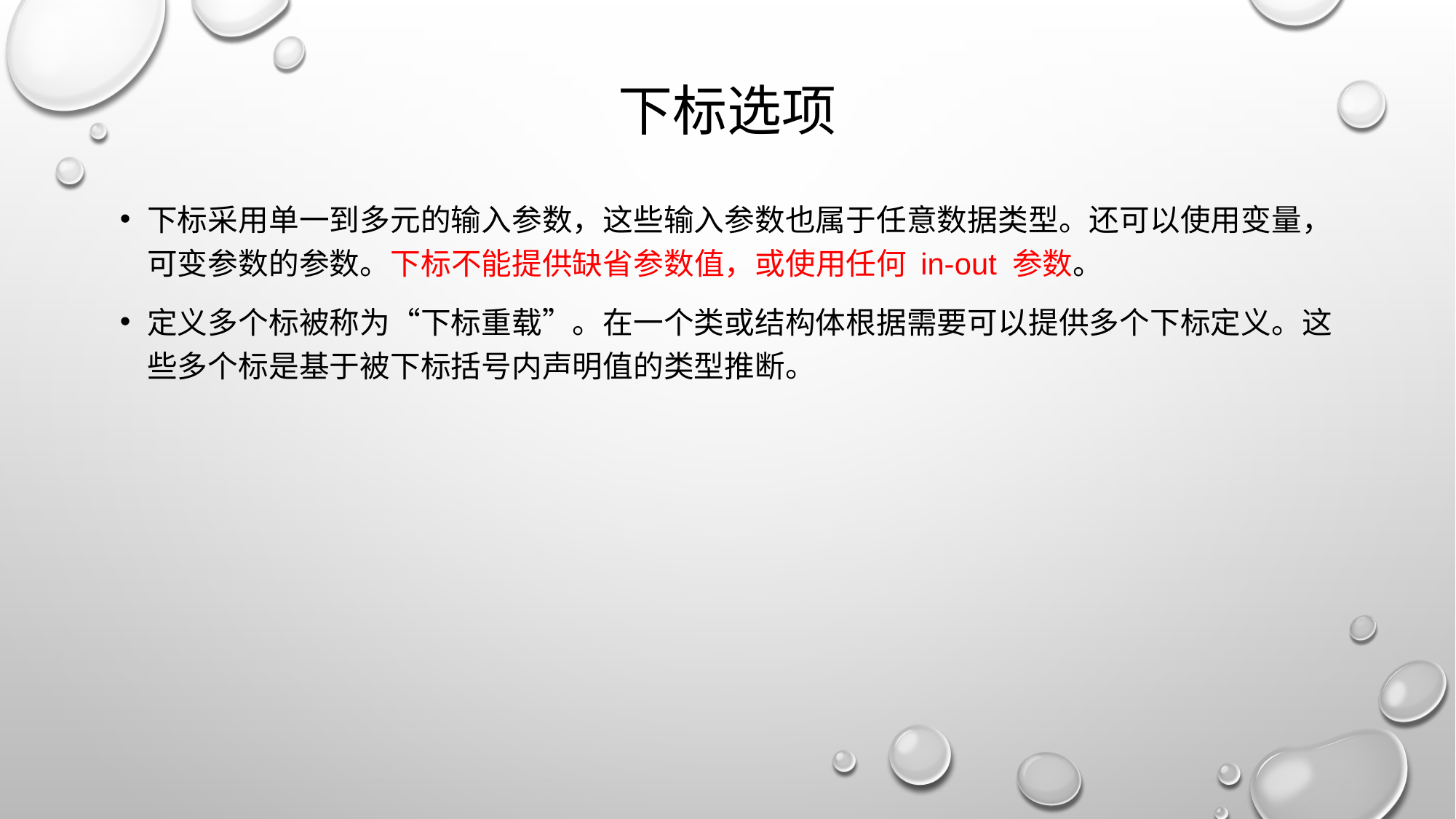

# 下标选项
下标采用单一到多元的输入参数，这些输入参数也属于任意数据类型。还可以使用变量，可变参数的参数。下标不能提供缺省参数值，或使用任何 in-out 参数。
定义多个标被称为“下标重载”。在一个类或结构体根据需要可以提供多个下标定义。这些多个标是基于被下标括号内声明值的类型推断。